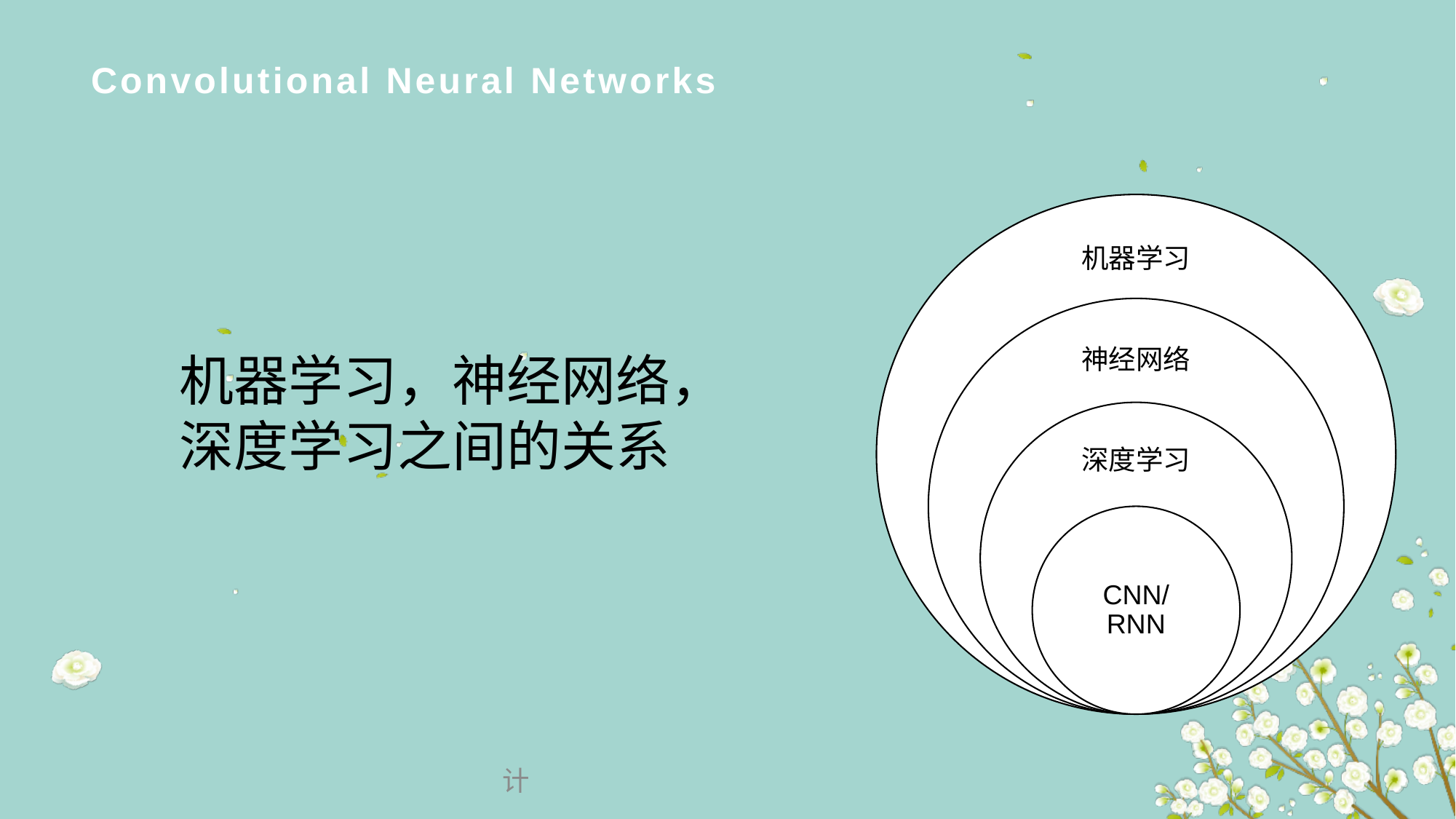

# Convolutional Neural Networks
机器学习
神经网络
深度学习
CNN/RNN
机器学习，神经网络，深度学习之间的关系
计
3